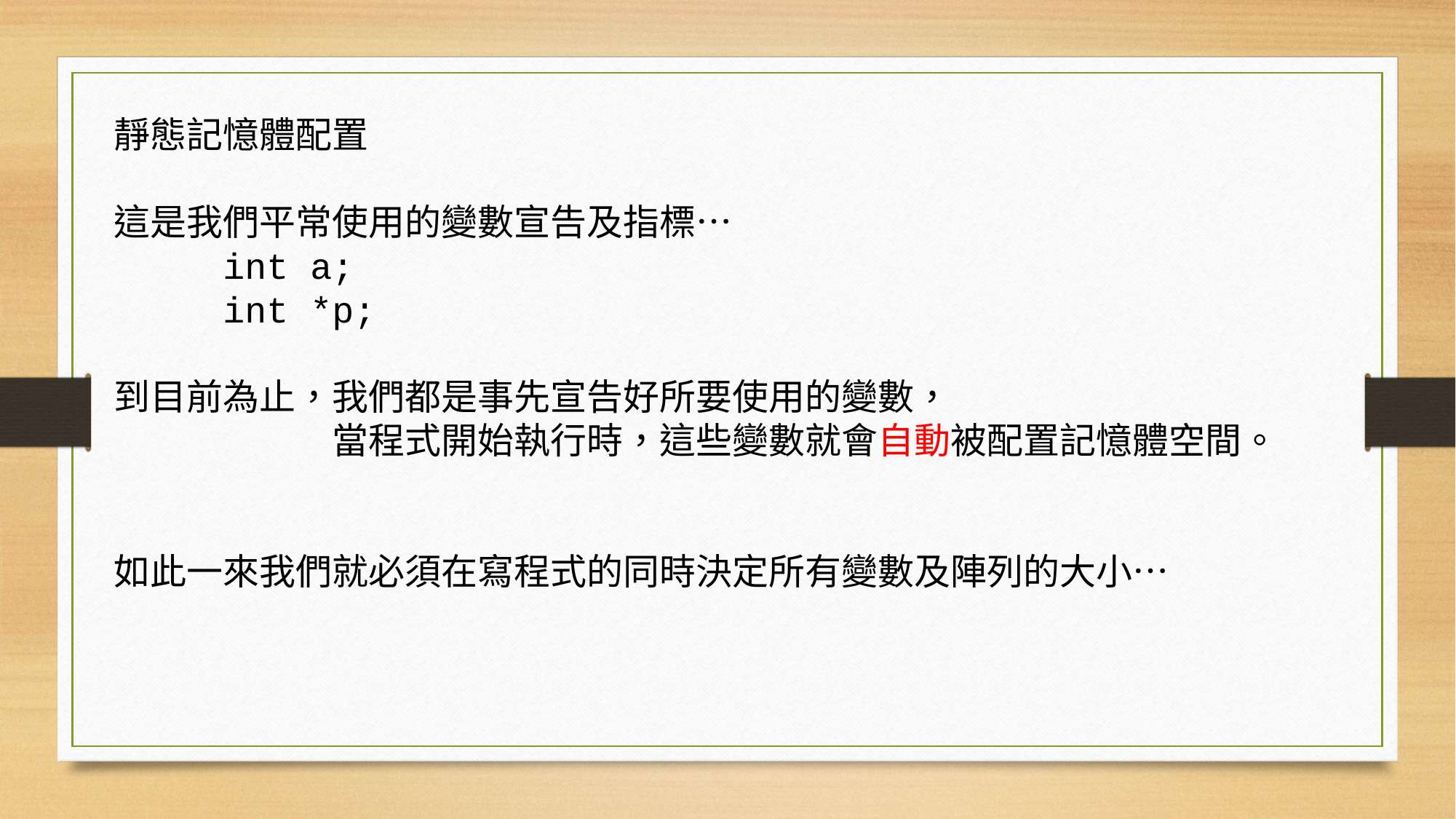

靜態記憶體配置

這是我們平常使用的變數宣告及指標…
	int a;
	int *p;

到目前為止，我們都是事先宣告好所要使用的變數，
		當程式開始執行時，這些變數就會自動被配置記憶體空間。

如此一來我們就必須在寫程式的同時決定所有變數及陣列的大小…